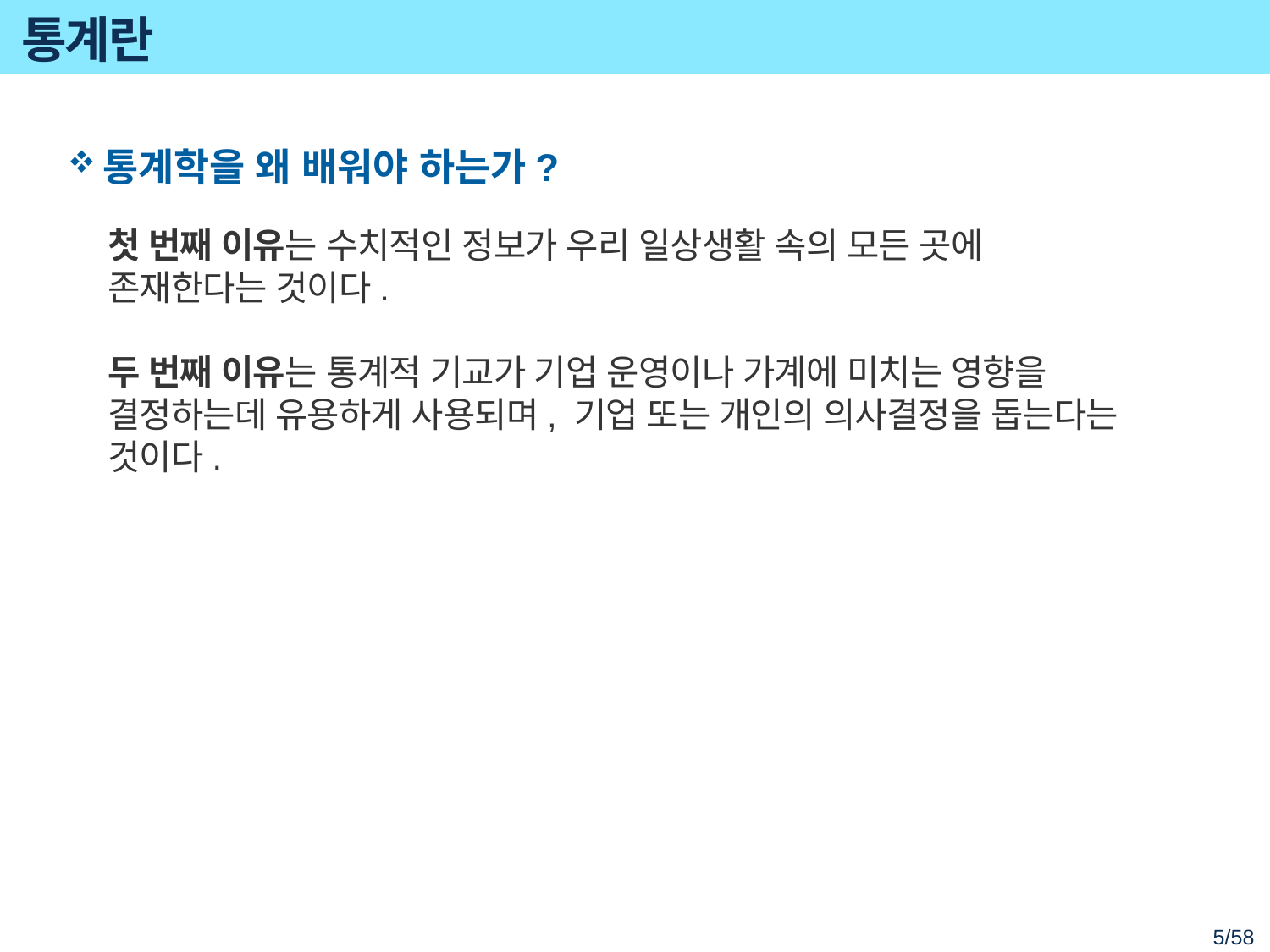

# 통계란
통계학을 왜 배워야 하는가?
첫 번째 이유는 수치적인 정보가 우리 일상생활 속의 모든 곳에 존재한다는 것이다.

두 번째 이유는 통계적 기교가 기업 운영이나 가계에 미치는 영향을 결정하는데 유용하게 사용되며, 기업 또는 개인의 의사결정을 돕는다는 것이다.